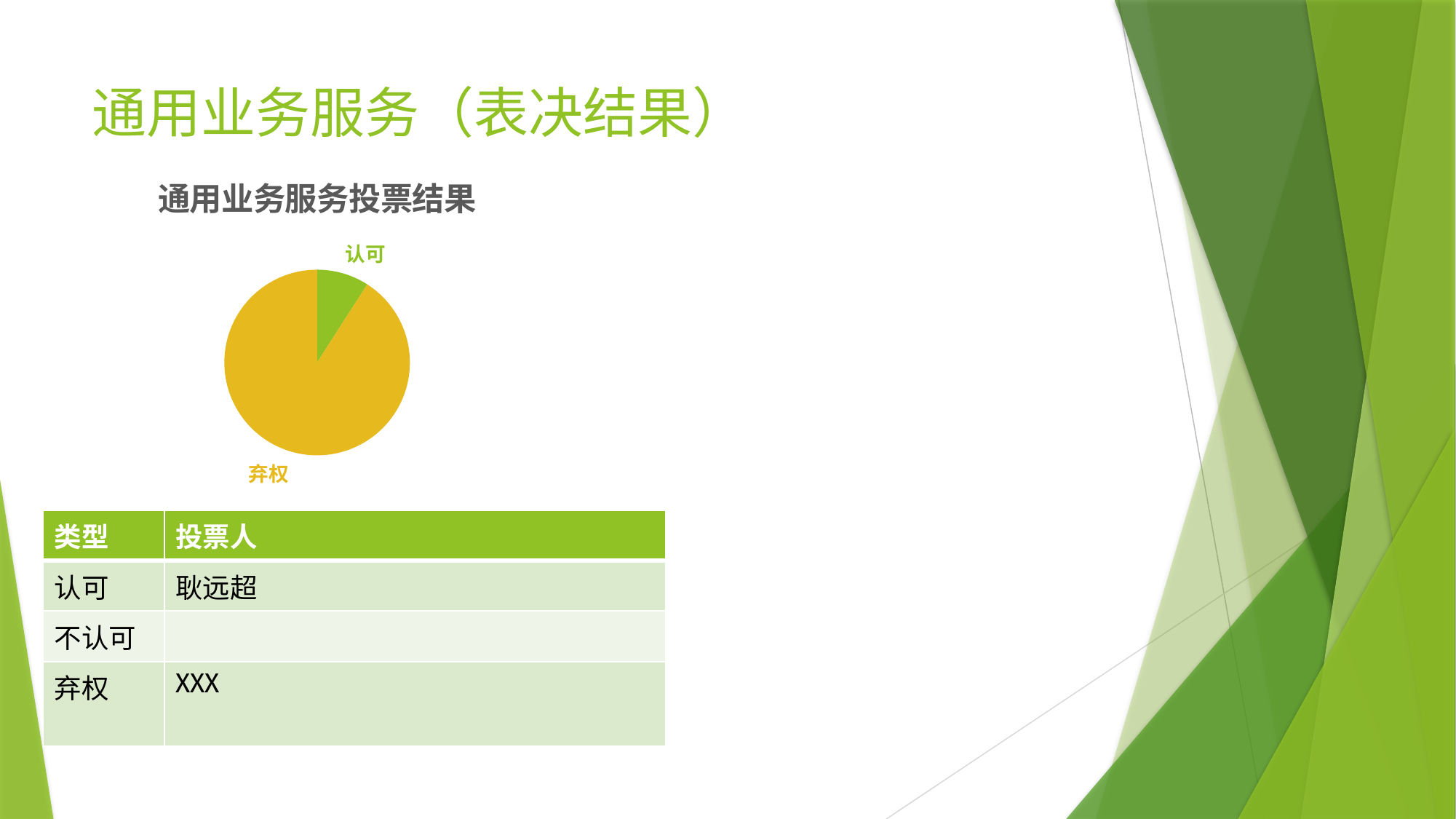

# 通用业务服务（表决结果）

### Chart: 通用业务服务投票结果

| Category | 标准投票结果 |
|---|---|
| 认可 | 1.0 |
| 不认可 | 0.0 |
| 弃权 | 10.0 |
| 类型 | 投票人 |
| --- | --- |
| 认可 | 耿远超 |
| 不认可 |  |
| 弃权 | XXX |